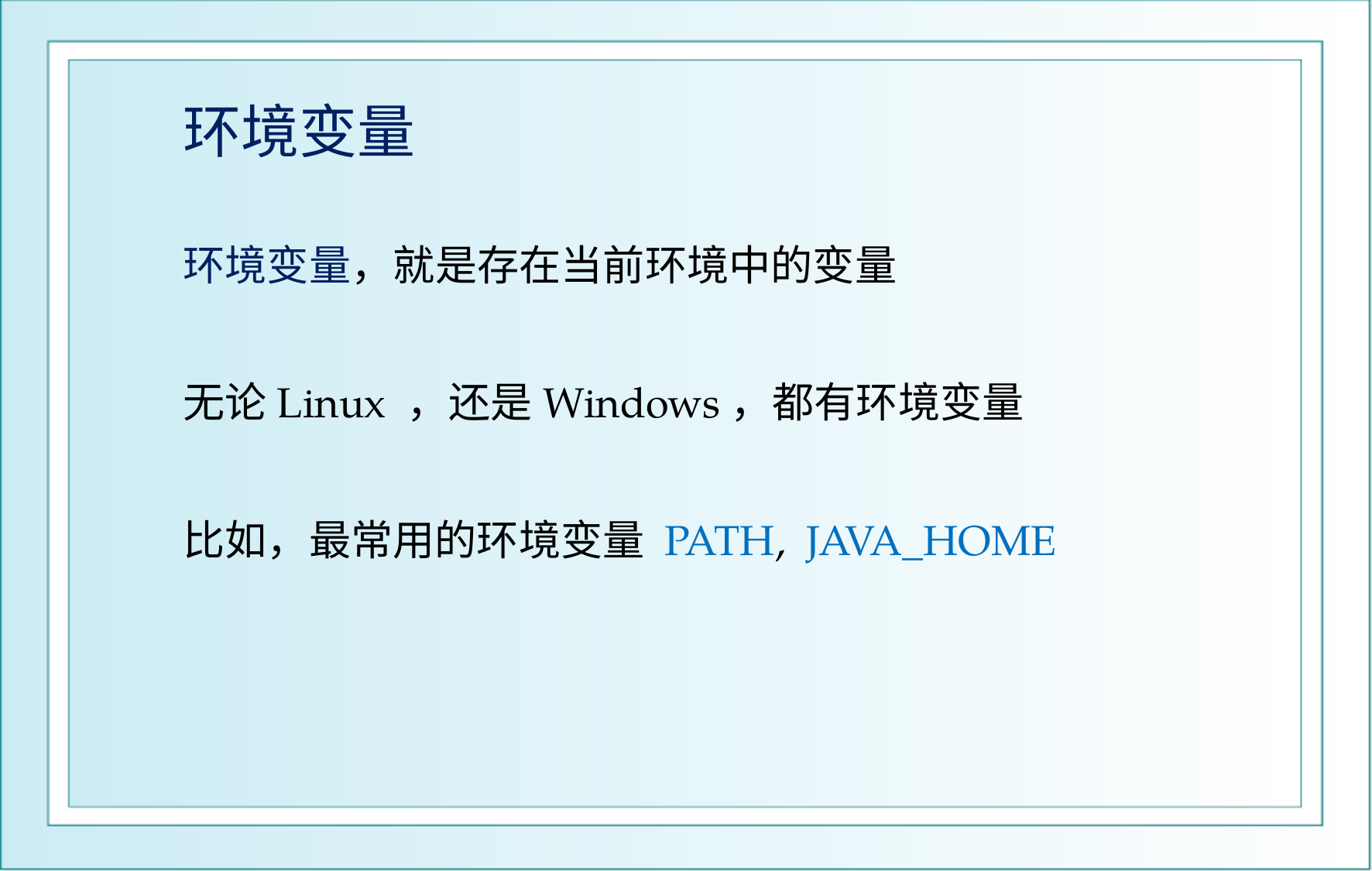

# 环境变量
环境变量，就是存在当前环境中的变量

无论Linux ，还是Windows，都有环境变量

比如，最常用的环境变量 PATH,  JAVA_HOME